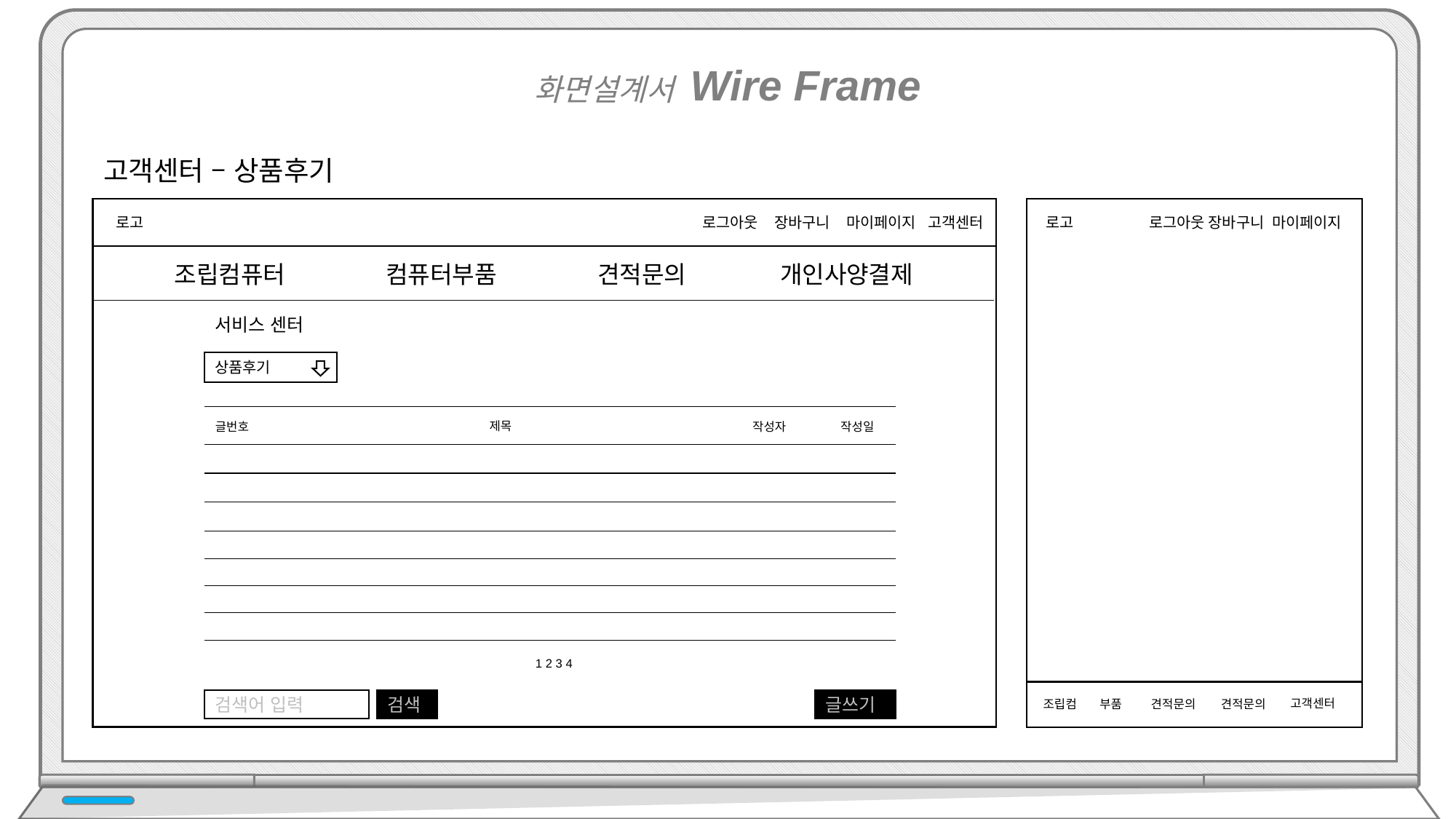

화면설계서 Wire Frame
고객센터 – 상품후기

로그아웃    장바구니    마이페이지   고객센터
로고
로그아웃 장바구니  마이페이지
로고
조립컴퓨터               컴퓨터부품               견적문의              개인사양결제
서비스 센터
상품후기

제목
글번호
작성자
작성일
1 2 3 4

글쓰기
검색어 입력
검색
고객센터
견적문의
견적문의
조립컴
부품